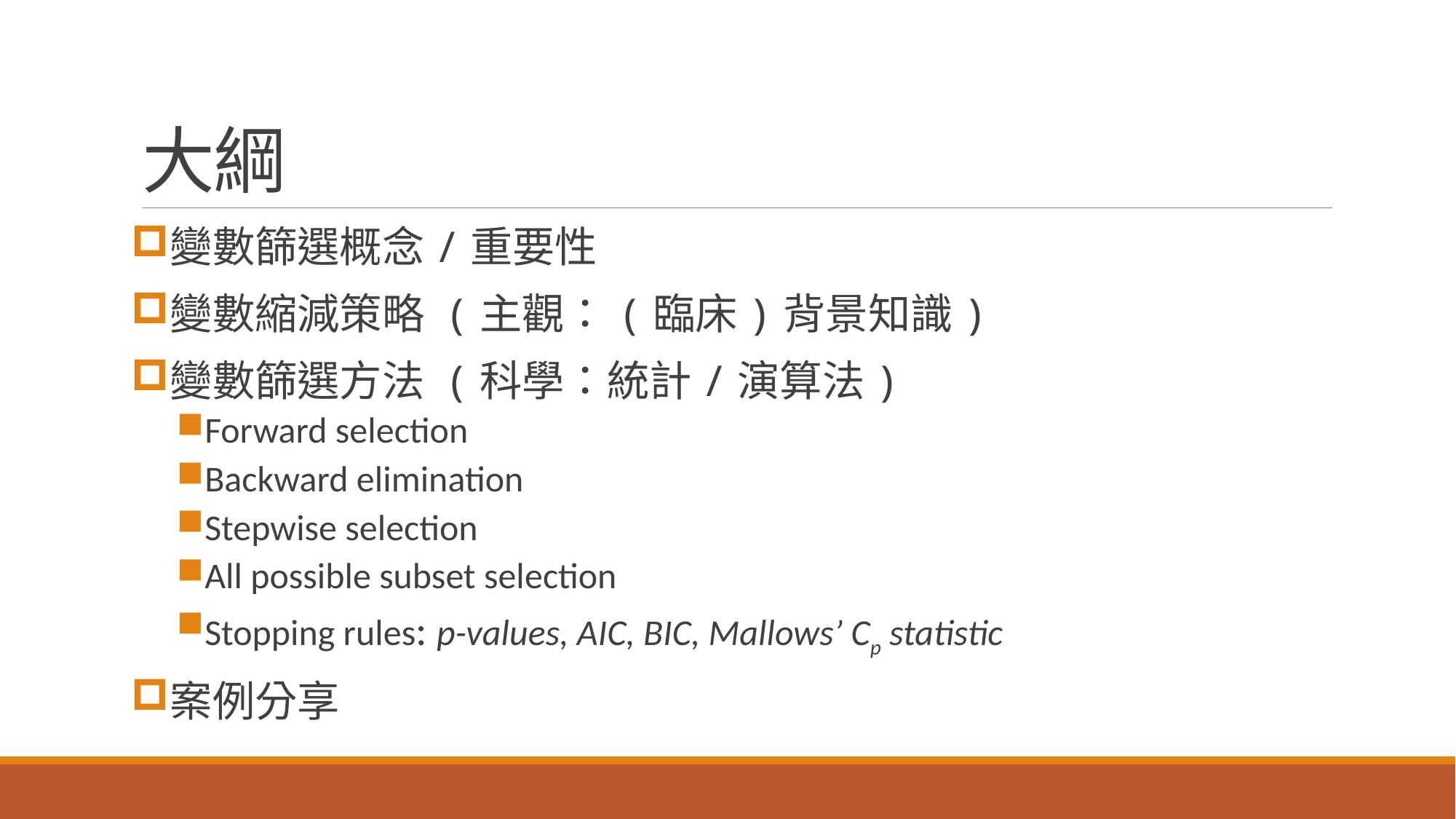

# 大綱
變數篩選概念/重要性
變數縮減策略 (主觀：(臨床)背景知識)
變數篩選方法 (科學：統計/演算法)
Forward selection
Backward elimination
Stepwise selection
All possible subset selection
Stopping rules: p-values, AIC, BIC, Mallows’ Cp statistic
案例分享